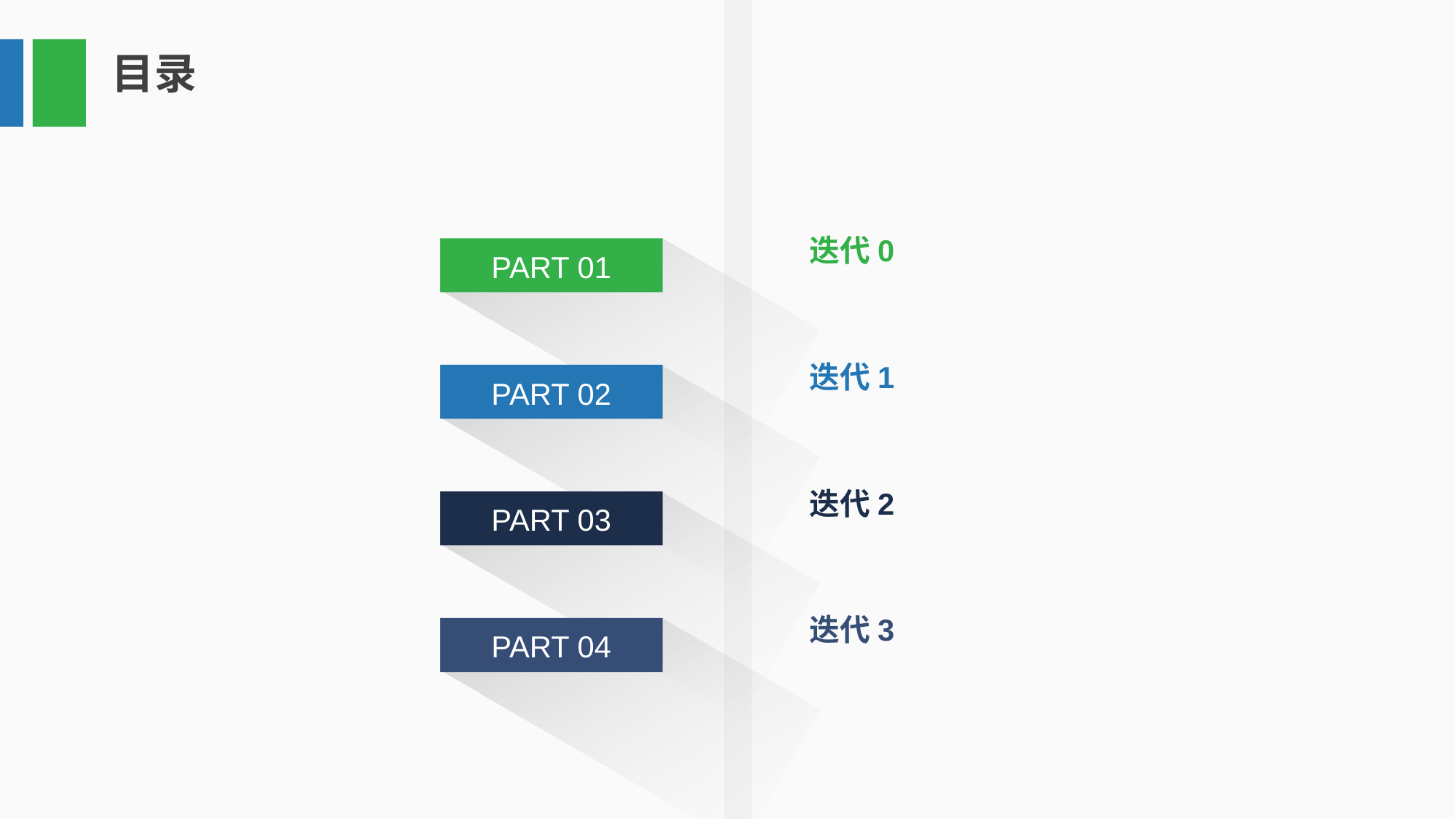

目录
迭代0

PART 01
迭代1

PART 02
迭代2

PART 03
迭代3

PART 04